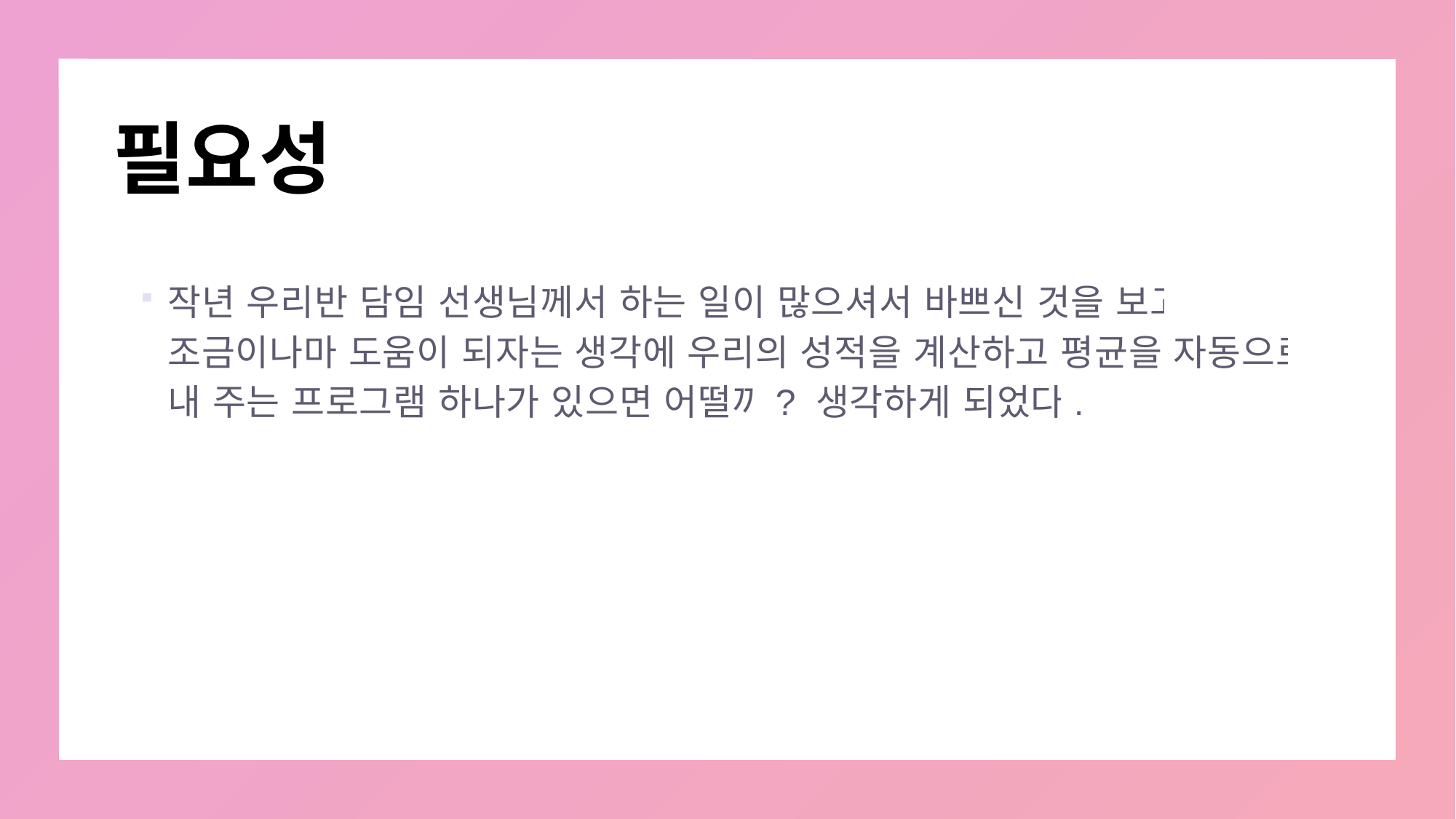

# 필요성
작년 우리반 담임 선생님께서 하는 일이 많으셔서 바쁘신 것을 보고 조금이나마 도움이 되자는 생각에 우리의 성적을 계산하고 평균을 자동으로 내 주는 프로그램 하나가 있으면 어떨까? 생각하게 되었다.